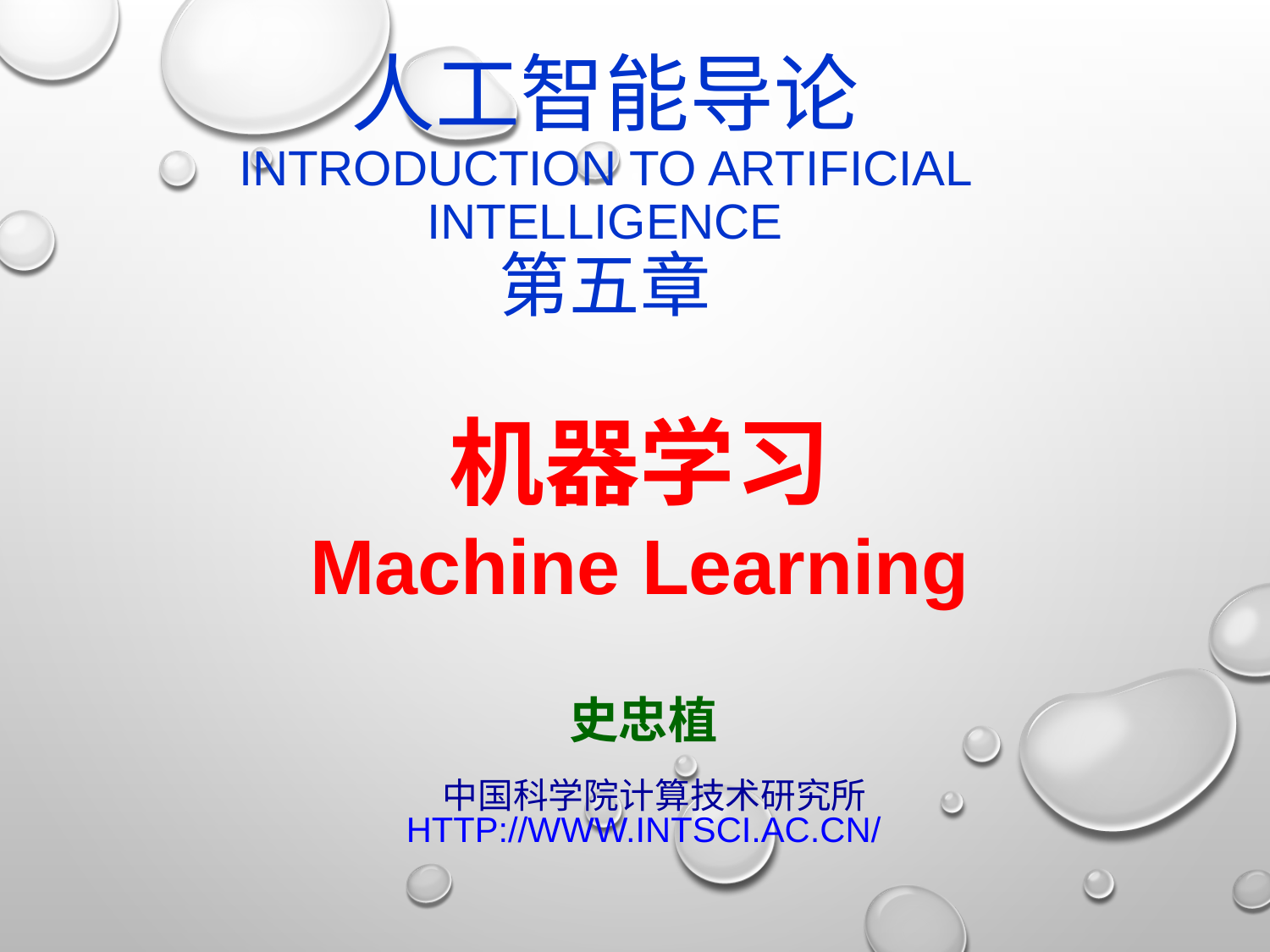

# 人工智能导论 Introduction to Artificial Intelligence 第五章
机器学习
Machine Learning
史忠植

  中国科学院计算技术研究所
http://www.intsci.ac.cn/